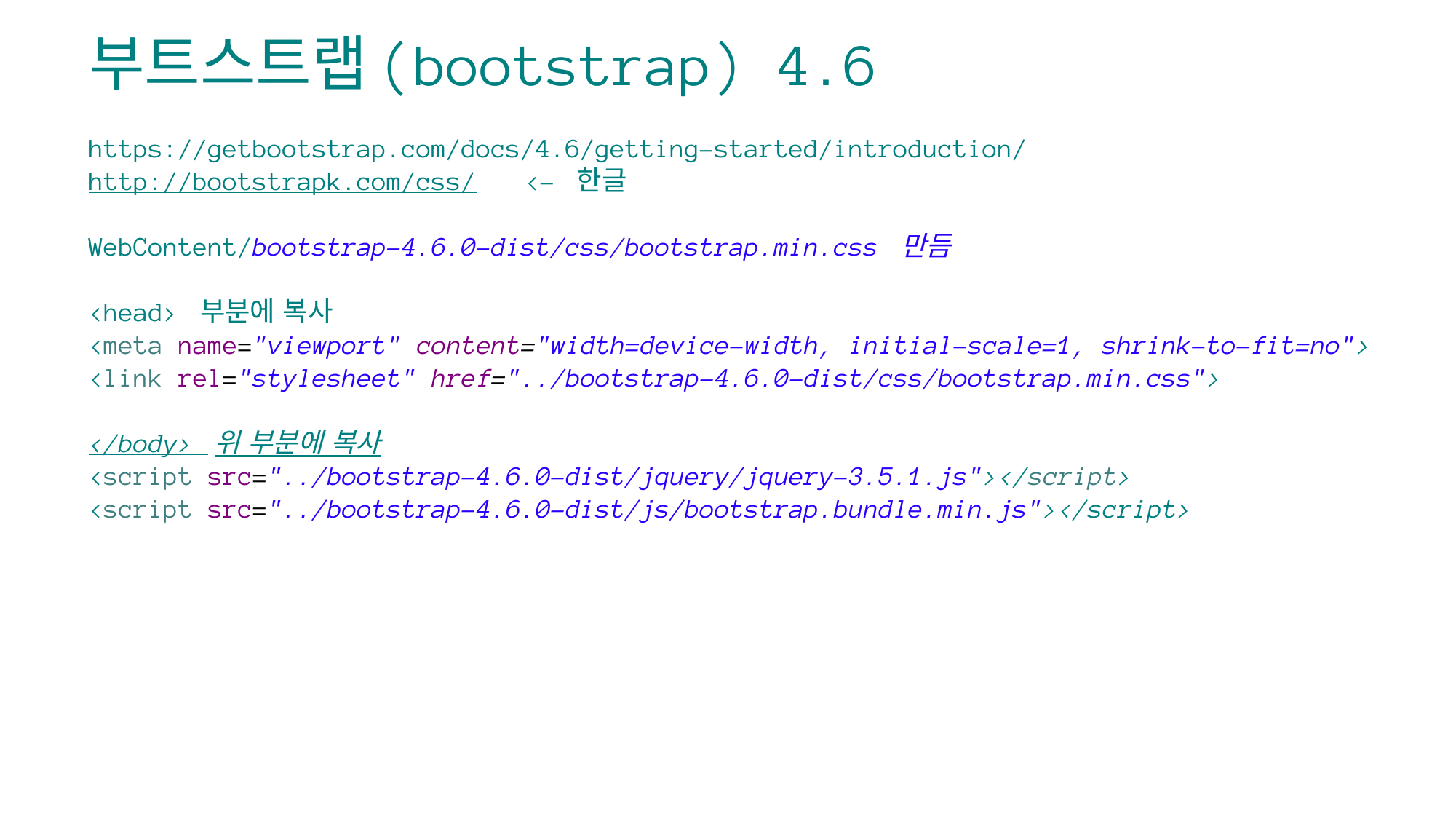

부트스트랩(bootstrap) 4.6

https://getbootstrap.com/docs/4.6/getting-started/introduction/
http://bootstrapk.com/css/	<- 한글

WebContent/bootstrap-4.6.0-dist/css/bootstrap.min.css 만듬

<head> 부분에 복사
<meta name="viewport" content="width=device-width, initial-scale=1, shrink-to-fit=no">
<link rel="stylesheet" href="../bootstrap-4.6.0-dist/css/bootstrap.min.css">

</body> 위 부분에 복사
<script src="../bootstrap-4.6.0-dist/jquery/jquery-3.5.1.js"></script>
<script src="../bootstrap-4.6.0-dist/js/bootstrap.bundle.min.js"></script>